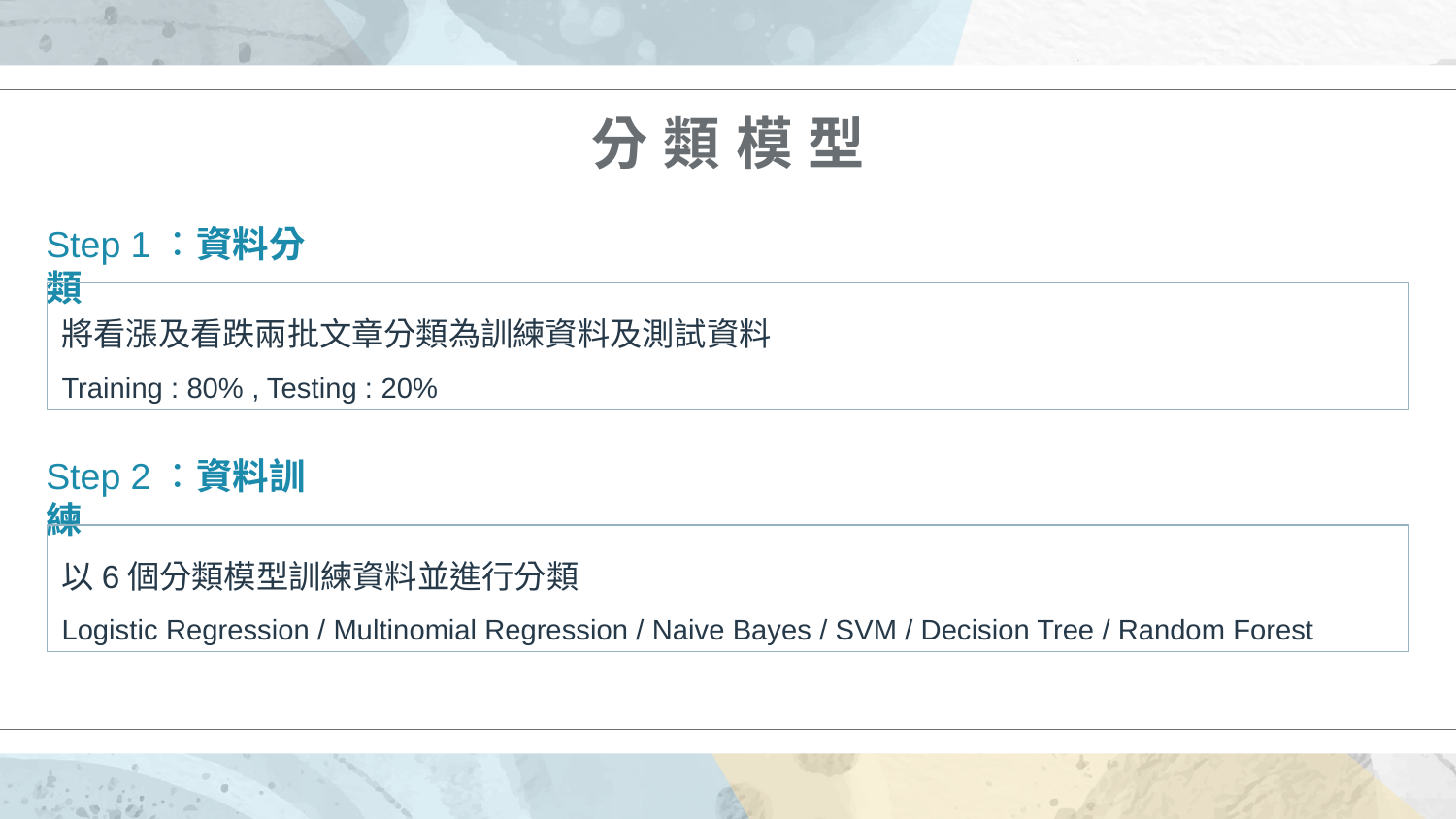

分 類 模 型
Step 1：資料分類

將看漲及看跌兩批文章分類為訓練資料及測試資料
Training : 80% , Testing : 20%
Step 2：資料訓練

以6個分類模型訓練資料並進行分類
Logistic Regression / Multinomial Regression / Naive Bayes / SVM / Decision Tree / Random Forest